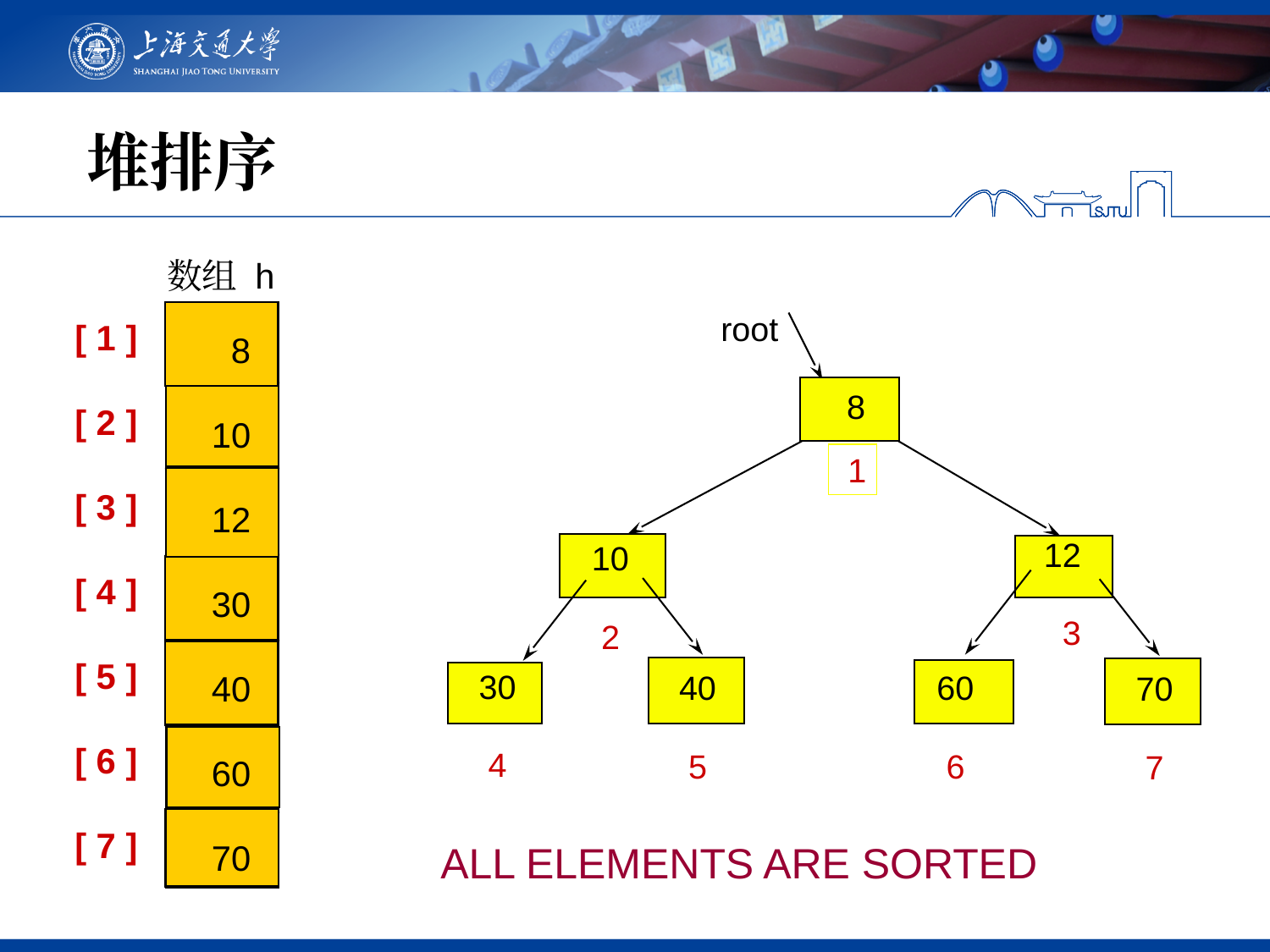

# 堆排序

[ 1 ]

[ 2 ]

[ 3 ]

[ 4 ]

[ 5 ]

[ 6 ]

[ 7 ]
数组 h

  root

  8

10

12

30

40

60

70

 8

 1

12

  3
 10

  2

30

 4
40

 5
 60

  6

70

 7

ALL ELEMENTS ARE SORTED